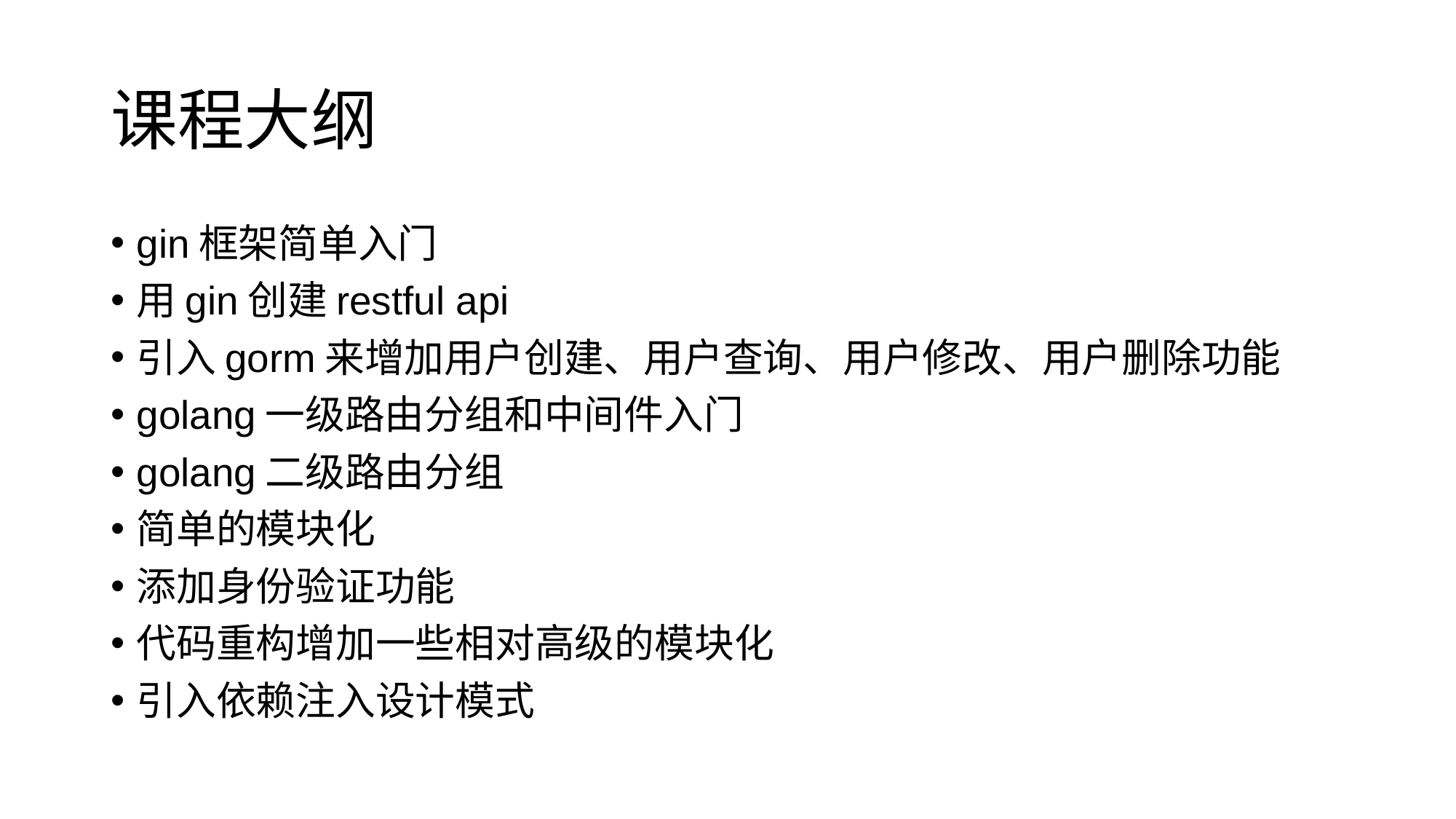

# 课程大纲
gin框架简单入门
用gin创建restful api
引入gorm来增加用户创建、用户查询、用户修改、用户删除功能
golang一级路由分组和中间件入门
golang二级路由分组
简单的模块化
添加身份验证功能
代码重构增加一些相对高级的模块化
引入依赖注入设计模式